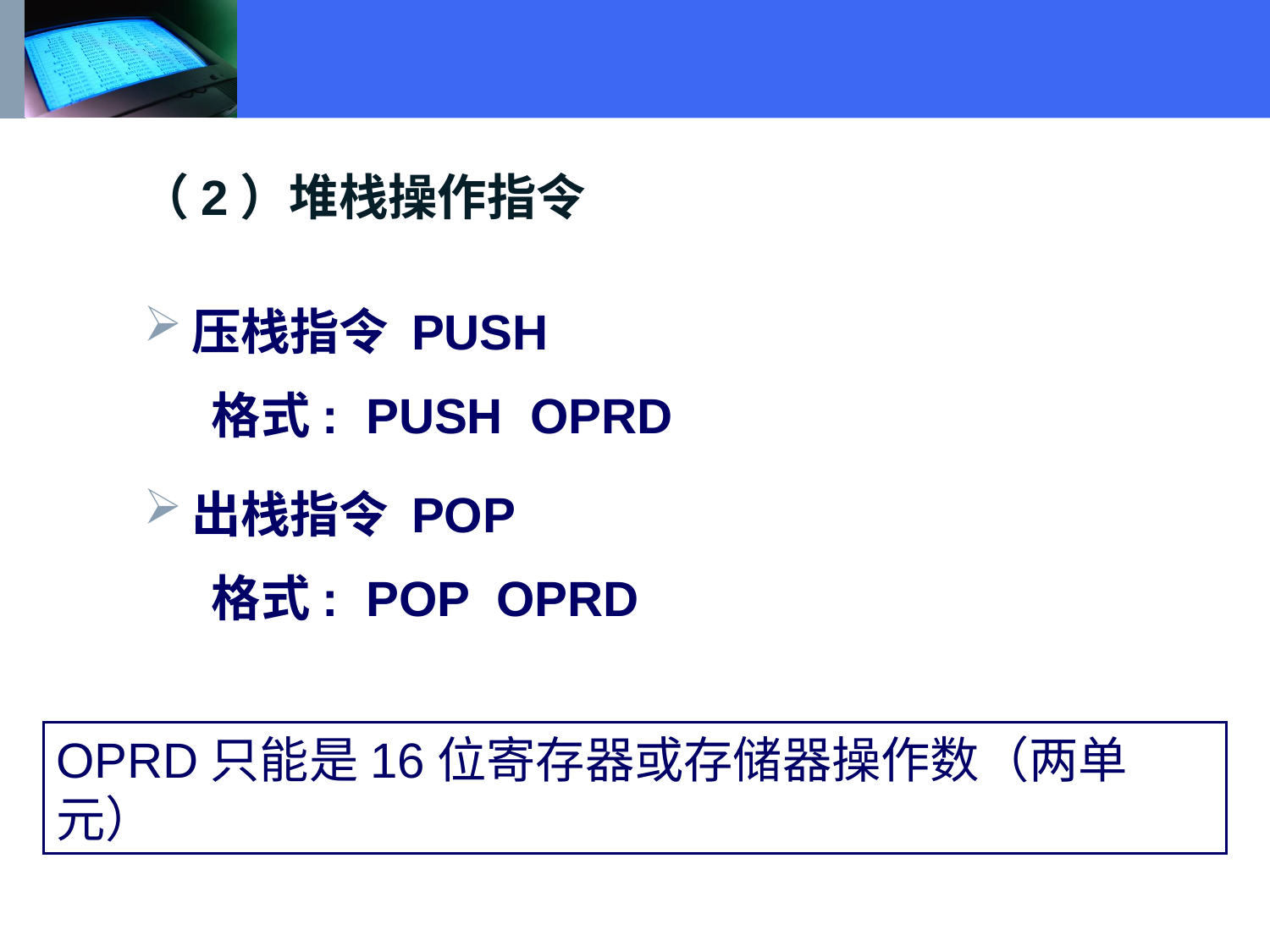

（2）堆栈操作指令
压栈指令 PUSH
     格式:  PUSH  OPRD
出栈指令 POP
     格式:  POP  OPRD
OPRD只能是16位寄存器或存储器操作数（两单元）